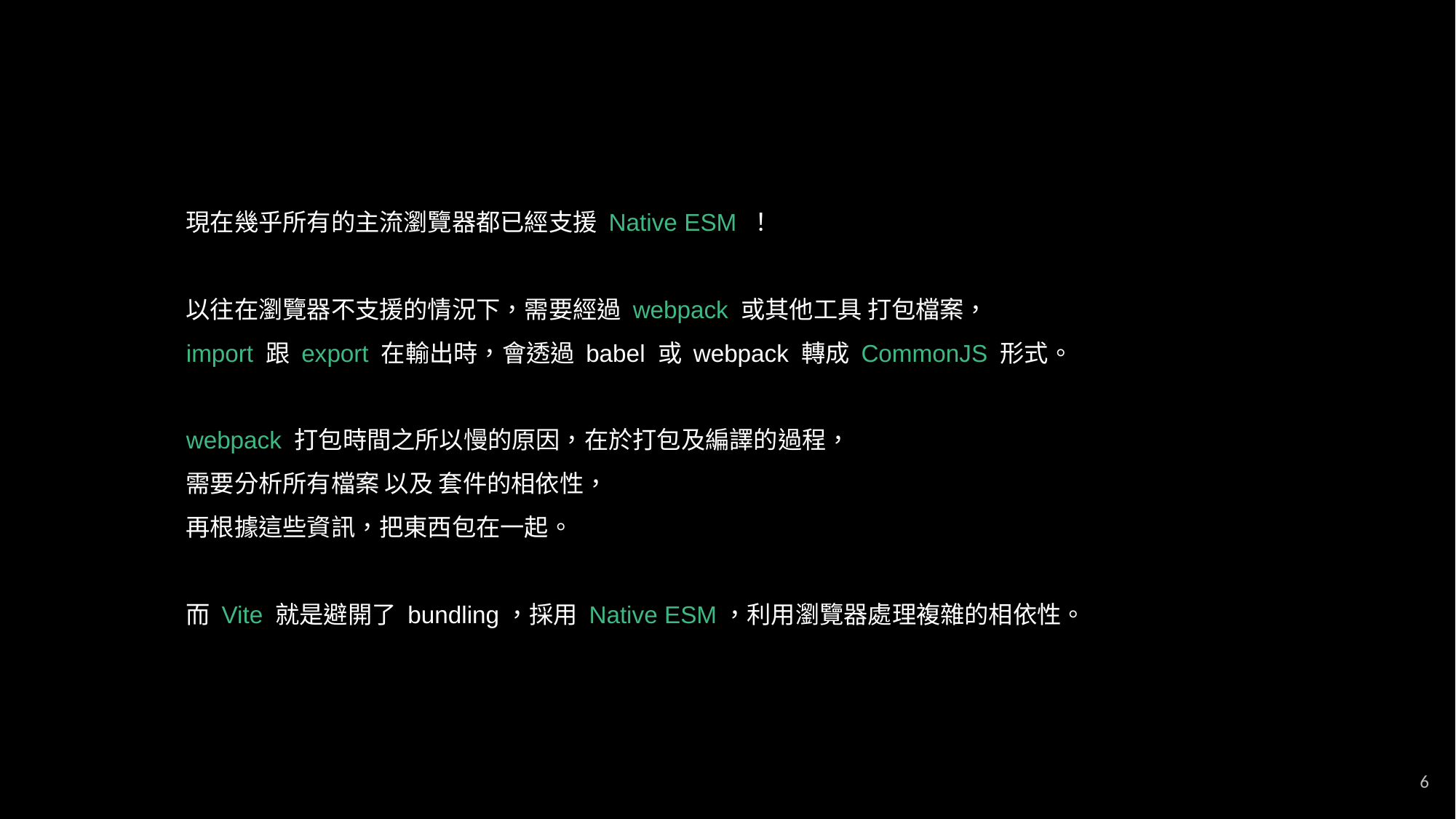

現在幾乎所有的主流瀏覽器都已經支援 Native ESM ！

以往在瀏覽器不支援的情況下，需要經過 webpack 或其他工具 打包檔案，
import 跟 export 在輸出時，會透過 babel 或 webpack 轉成 CommonJS 形式。

webpack 打包時間之所以慢的原因，在於打包及編譯的過程，
需要分析所有檔案 以及 套件的相依性，
再根據這些資訊，把東西包在一起。

而 Vite 就是避開了 bundling，採用 Native ESM，利用瀏覽器處理複雜的相依性。
6